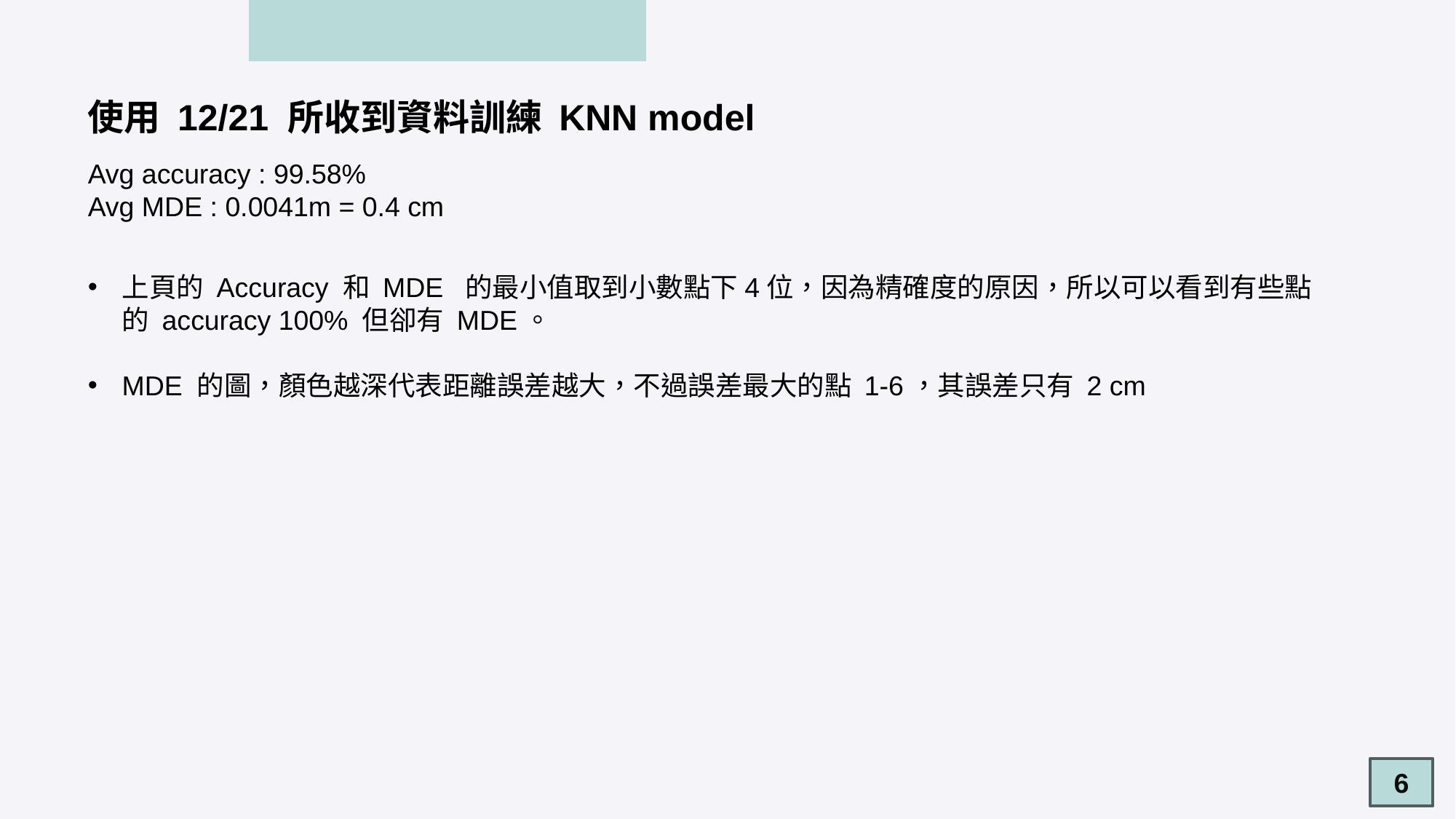

使用 12/21 所收到資料訓練 KNN model
Avg accuracy : 99.58%
Avg MDE : 0.0041m = 0.4 cm
上頁的 Accuracy 和 MDE  的最小值取到小數點下4位，因為精確度的原因，所以可以看到有些點的 accuracy 100% 但卻有 MDE。

MDE 的圖，顏色越深代表距離誤差越大，不過誤差最大的點 1-6，其誤差只有 2 cm

6